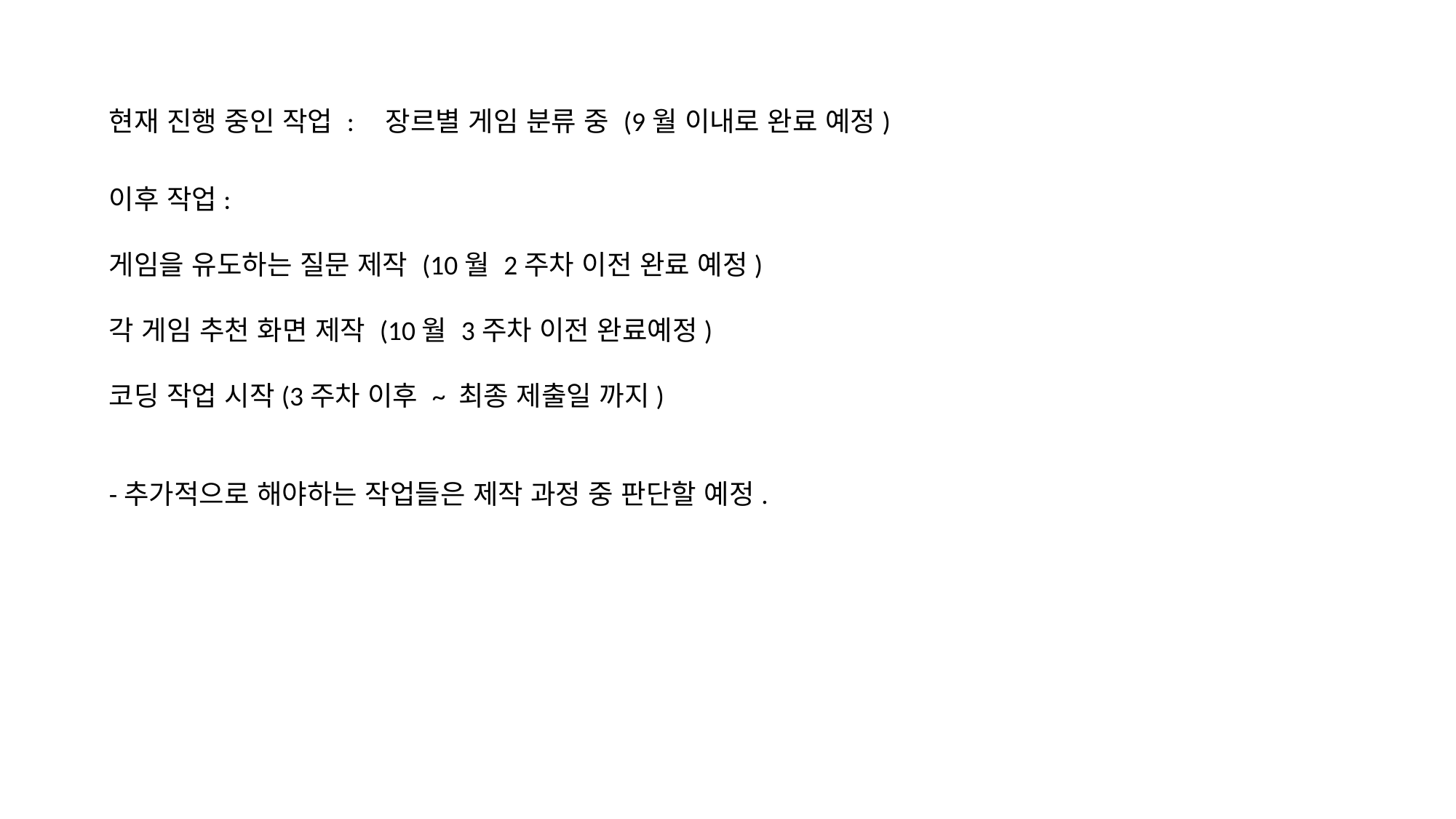

현재 진행 중인 작업 :    장르별 게임 분류 중 (9월 이내로 완료 예정)
이후 작업:

게임을 유도하는 질문 제작 (10월 2주차 이전 완료 예정)

각 게임 추천 화면 제작 (10월 3주차 이전 완료예정)

코딩 작업 시작(3주차 이후 ~ 최종 제출일 까지)

-추가적으로 해야하는 작업들은 제작 과정 중 판단할 예정.